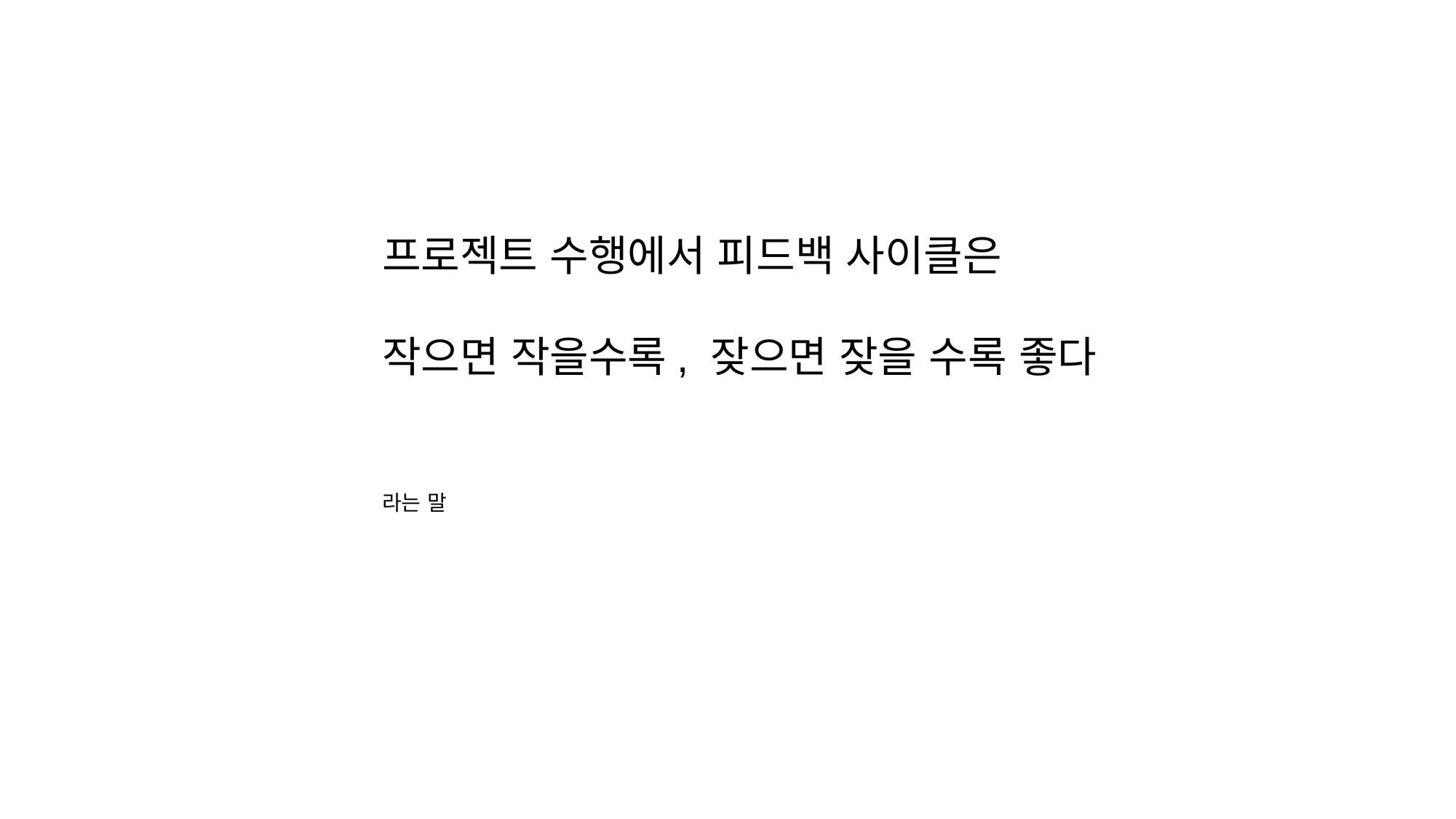

프로젝트 수행에서 피드백 사이클은

작으면 작을수록, 잦으면 잦을 수록 좋다
라는 말